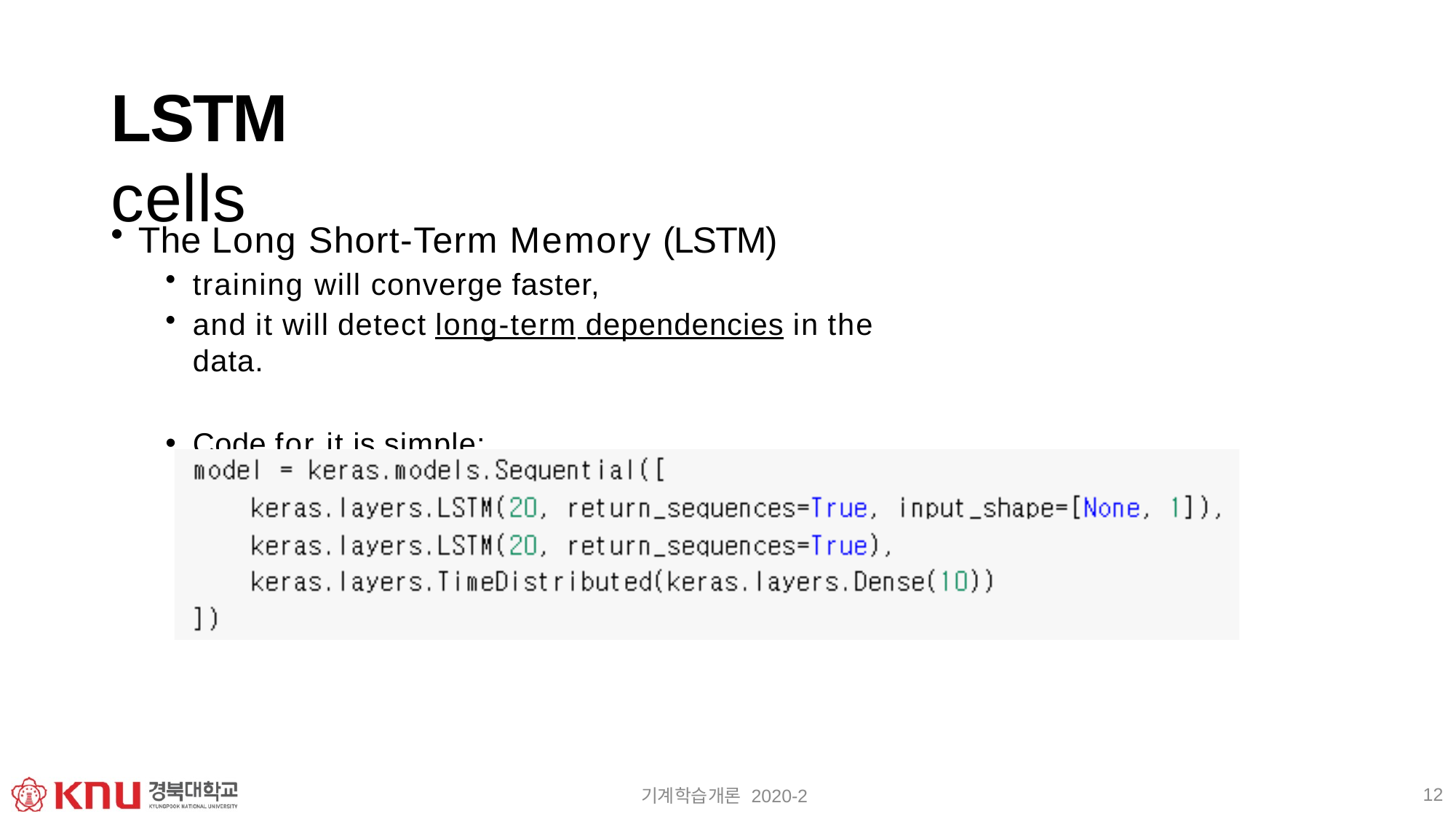

# LSTM cells
The Long Short-Term Memory (LSTM)
training will converge faster,
and it will detect long-term dependencies in the data.

Code for it is simple:

12
기계학습개론 2020-2